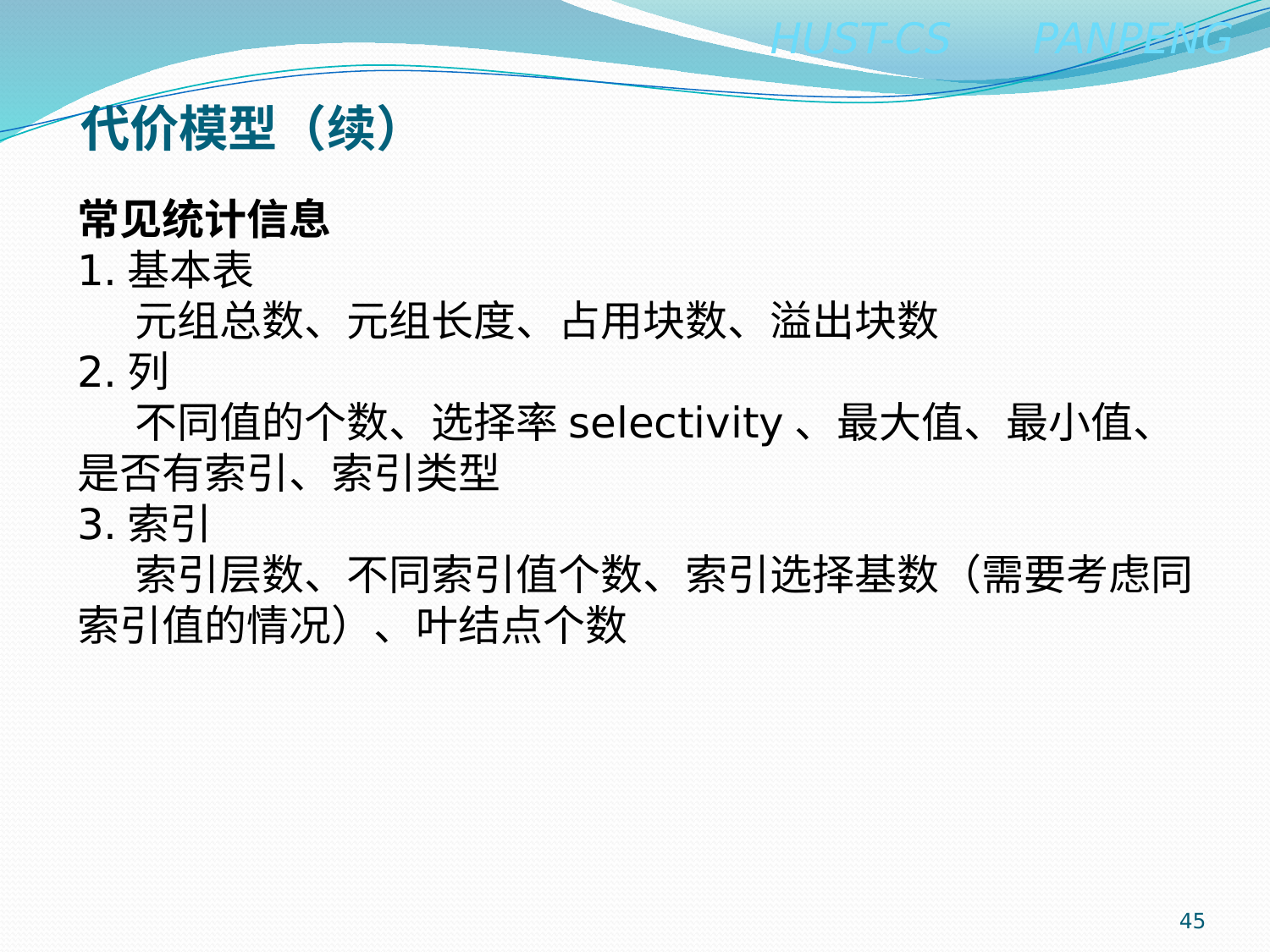

代价模型（续）
常见统计信息
1.基本表
     元组总数、元组长度、占用块数、溢出块数
2.列
     不同值的个数、选择率selectivity、最大值、最小值、是否有索引、索引类型
3.索引
     索引层数、不同索引值个数、索引选择基数（需要考虑同索引值的情况）、叶结点个数
45